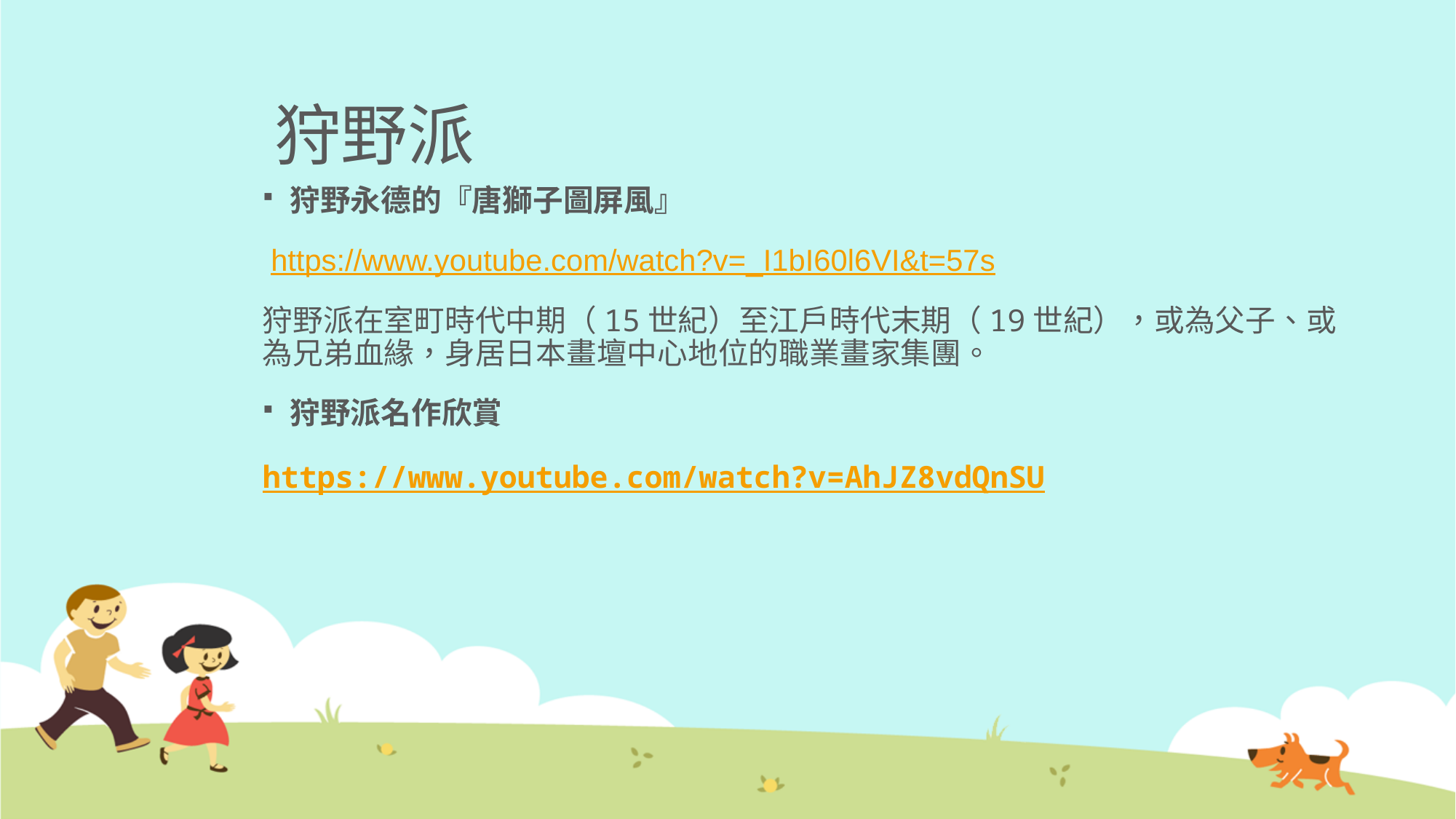

# 狩野派
狩野永德的『唐獅子圖屏風』
 https://www.youtube.com/watch?v=_I1bI60l6VI&t=57s
狩野派在室町時代中期（15世紀）至江戶時代末期（19世紀），或為父子、或為兄弟血緣，身居日本畫壇中心地位的職業畫家集團。
狩野派名作欣賞
https://www.youtube.com/watch?v=AhJZ8vdQnSU